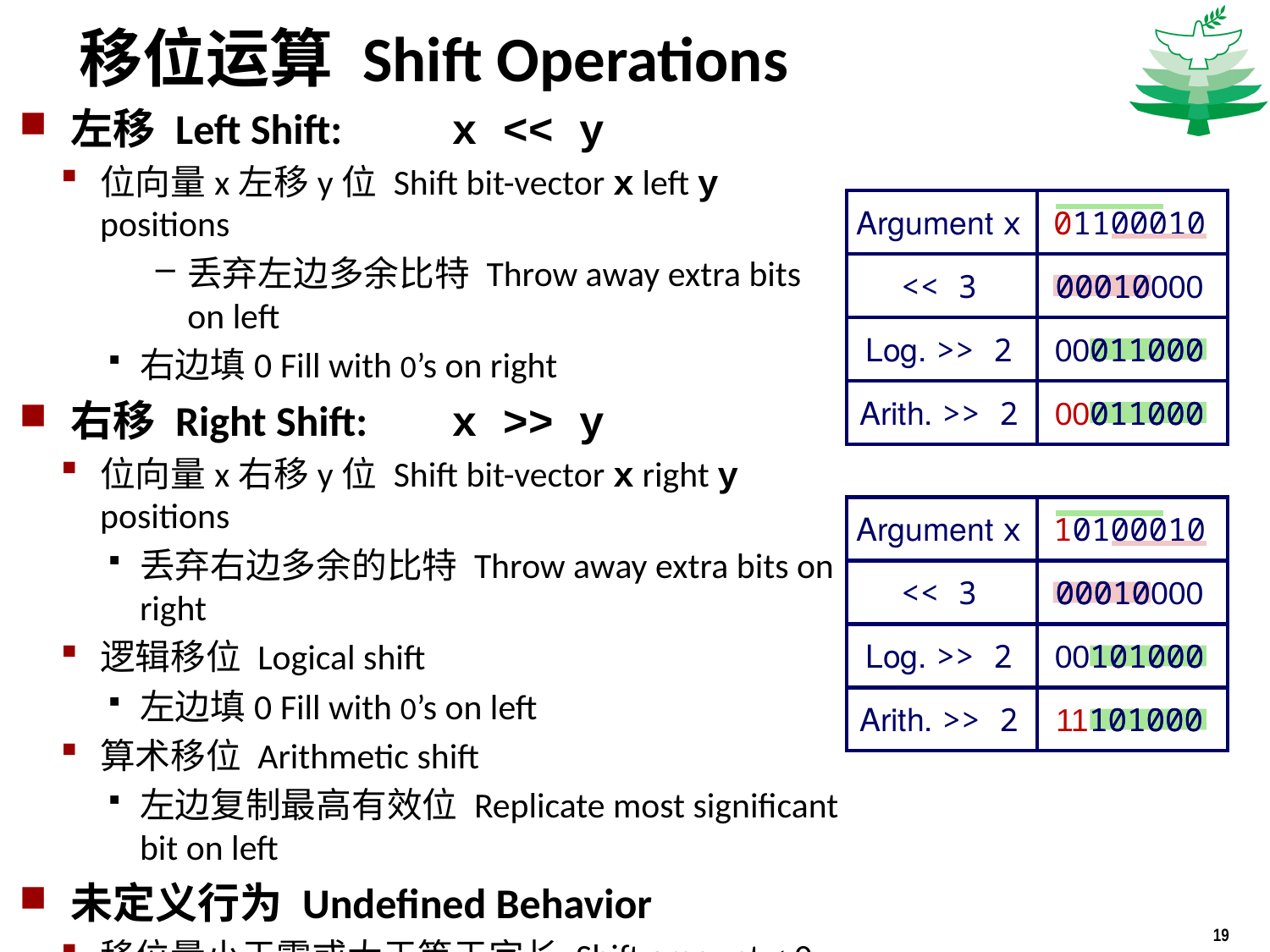

# 移位运算 Shift Operations
左移 Left Shift: 	x << y
位向量x左移y位 Shift bit-vector x left y positions
丢弃左边多余比特 Throw away extra bits on left
右边填0 Fill with 0’s on right
右移 Right Shift: 	x >> y
位向量x右移y位 Shift bit-vector x right y positions
丢弃右边多余的比特 Throw away extra bits on right
逻辑移位 Logical shift
左边填0 Fill with 0’s on left
算术移位 Arithmetic shift
左边复制最高有效位 Replicate most significant bit on left
未定义行为 Undefined Behavior
移位量小于零或大于等于字长 Shift amount < 0 or ≥ word size

Argument x

01100010

<< 3

00010000

00010000

00010000

Log. >> 2

00011000

00011000

00011000

Arith. >> 2

00011000

00011000

00011000

Argument x

10100010

<< 3

00010000

00010000

00010000

Log. >> 2

00101000

00101000

00101000

Arith. >> 2

11101000

11101000

11101000